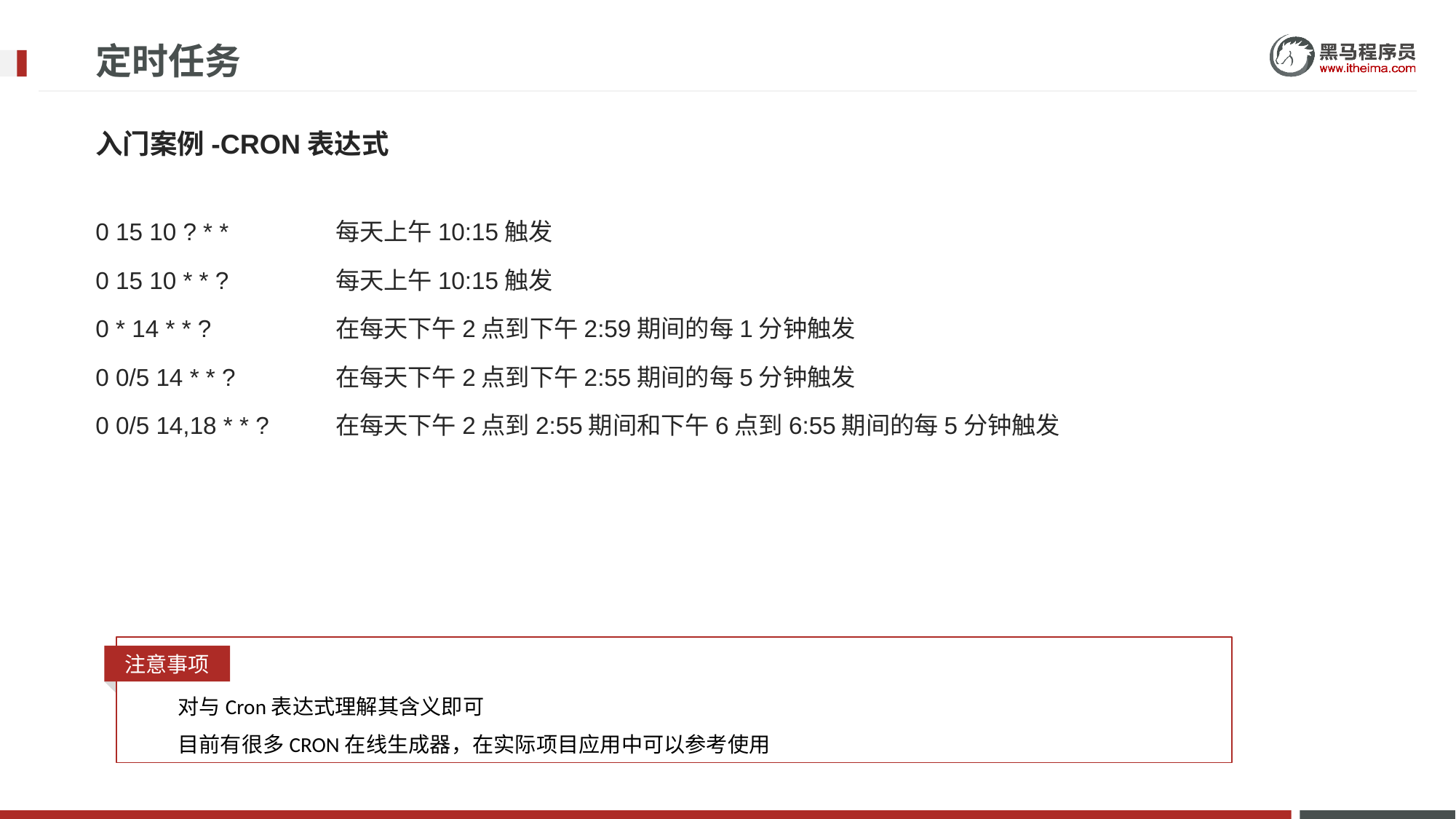

# 定时任务
入门案例-CRON表达式
每天上午10:15触发
每天上午10:15触发
在每天下午2点到下午2:59期间的每1分钟触发
在每天下午2点到下午2:55期间的每5分钟触发
在每天下午2点到2:55期间和下午6点到6:55期间的每5分钟触发
0 15 10 ? * *
0 15 10 * * ?
0 * 14 * * ?
0 0/5 14 * * ?
0 0/5 14,18 * * ?

注意事项
对与Cron表达式理解其含义即可
目前有很多CRON在线生成器，在实际项目应用中可以参考使用